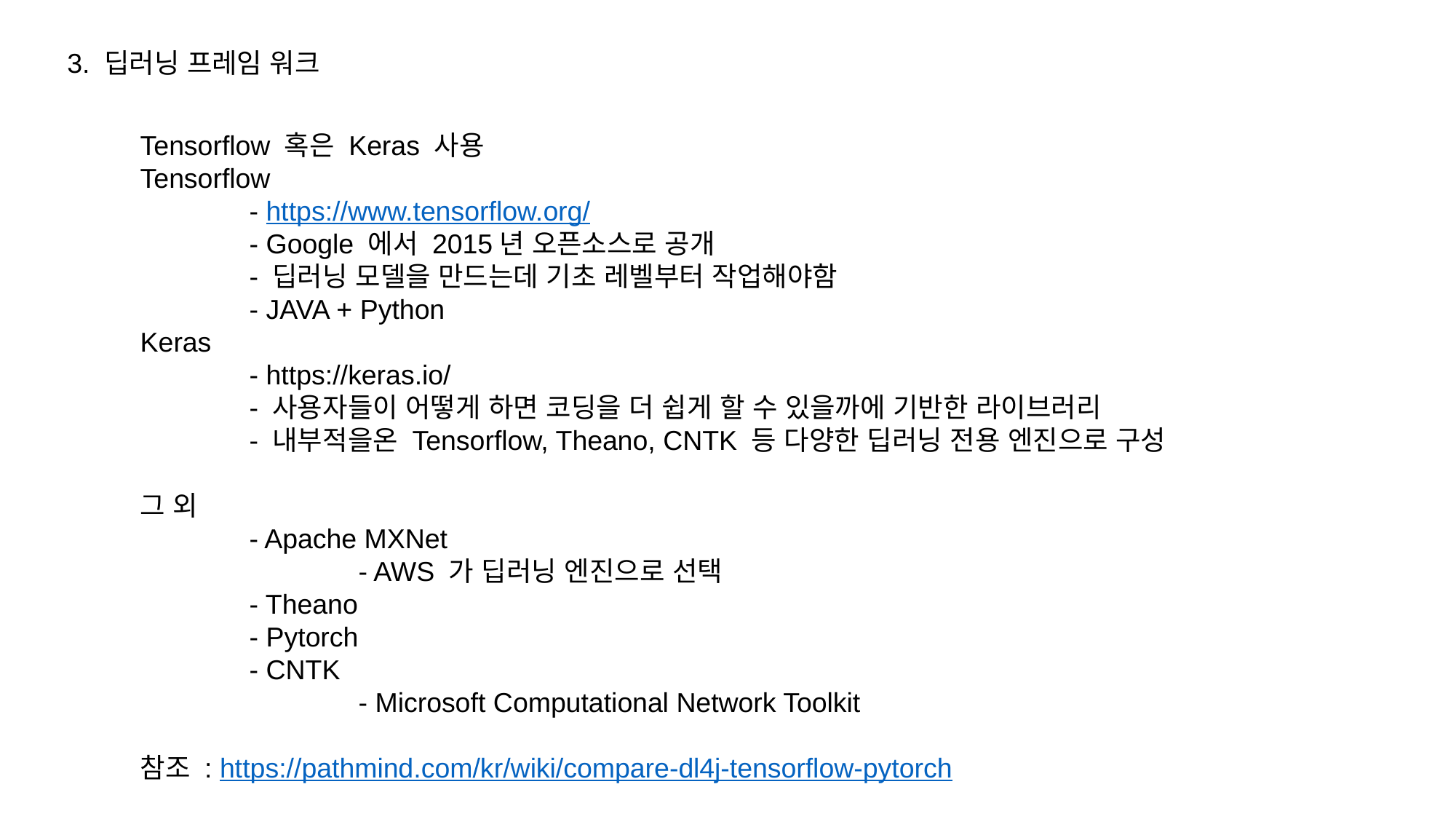

3. 딥러닝 프레임 워크
Tensorflow 혹은 Keras 사용
Tensorflow
	- https://www.tensorflow.org/
	- Google 에서 2015년 오픈소스로 공개
	- 딥러닝 모델을 만드는데 기초 레벨부터 작업해야함
	- JAVA + Python
Keras
	- https://keras.io/
	- 사용자들이 어떻게 하면 코딩을 더 쉽게 할 수 있을까에 기반한 라이브러리
	- 내부적을온 Tensorflow, Theano, CNTK 등 다양한 딥러닝 전용 엔진으로 구성

그 외
	- Apache MXNet
		- AWS 가 딥러닝 엔진으로 선택
	- Theano
	- Pytorch
	- CNTK
		- Microsoft Computational Network Toolkit

참조 : https://pathmind.com/kr/wiki/compare-dl4j-tensorflow-pytorch